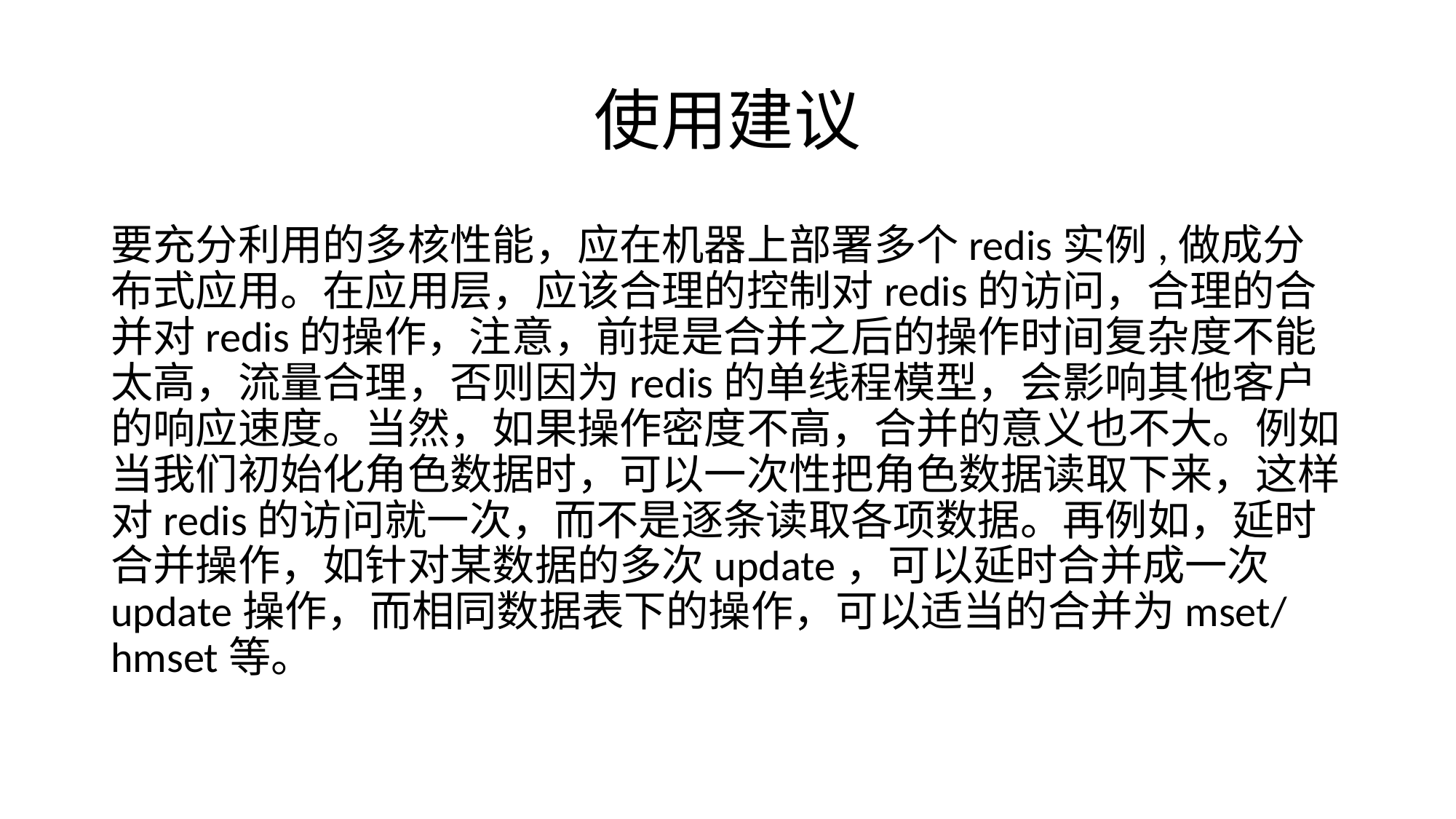

# 使用建议
要充分利用的多核性能，应在机器上部署多个redis实例,做成分布式应用。在应用层，应该合理的控制对redis的访问，合理的合并对redis的操作，注意，前提是合并之后的操作时间复杂度不能太高，流量合理，否则因为redis的单线程模型，会影响其他客户的响应速度。当然，如果操作密度不高，合并的意义也不大。例如当我们初始化角色数据时，可以一次性把角色数据读取下来，这样对redis的访问就一次，而不是逐条读取各项数据。再例如，延时合并操作，如针对某数据的多次update，可以延时合并成一次update操作，而相同数据表下的操作，可以适当的合并为mset/hmset等。